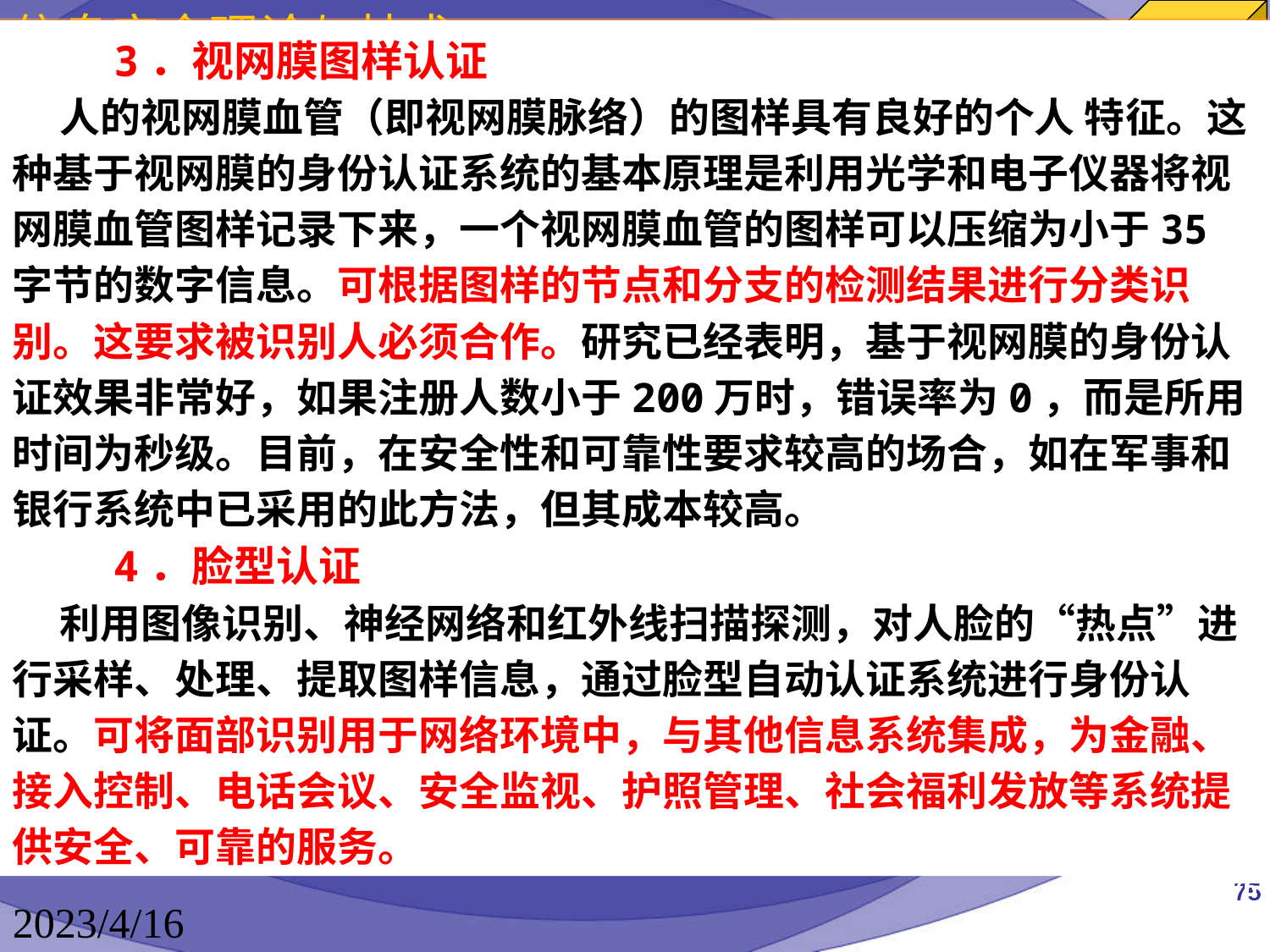

3．视网膜图样认证
    人的视网膜血管（即视网膜脉络）的图样具有良好的个人 特征。这种基于视网膜的身份认证系统的基本原理是利用光学和电子仪器将视网膜血管图样记录下来，一个视网膜血管的图样可以压缩为小于35字节的数字信息。可根据图样的节点和分支的检测结果进行分类识别。这要求被识别人必须合作。研究已经表明，基于视网膜的身份认证效果非常好，如果注册人数小于200万时，错误率为0，而是所用时间为秒级。目前，在安全性和可靠性要求较高的场合，如在军事和银行系统中已采用的此方法，但其成本较高。
    4．脸型认证
    利用图像识别、神经网络和红外线扫描探测，对人脸的“热点”进行采样、处理、提取图样信息，通过脸型自动认证系统进行身份认证。可将面部识别用于网络环境中，与其他信息系统集成，为金融、接入控制、电话会议、安全监视、护照管理、社会福利发放等系统提供安全、可靠的服务。
75
2023/4/16